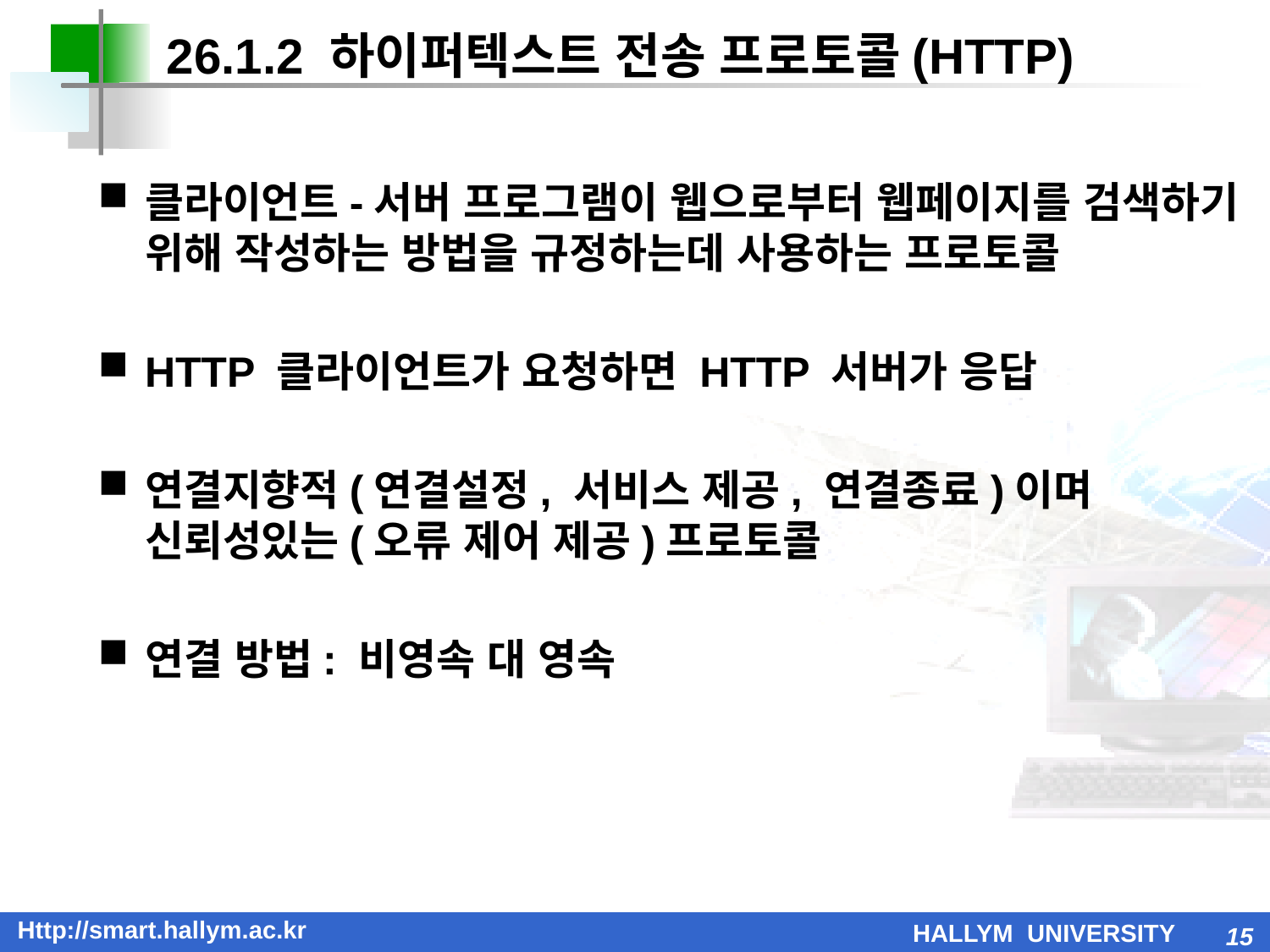

26.1.2 하이퍼텍스트 전송 프로토콜(HTTP)

클라이언트-서버 프로그램이 웹으로부터 웹페이지를 검색하기 위해 작성하는 방법을 규정하는데 사용하는 프로토콜

HTTP 클라이언트가 요청하면 HTTP 서버가 응답

연결지향적(연결설정, 서비스 제공, 연결종료)이며 신뢰성있는(오류 제어 제공)프로토콜

연결 방법: 비영속 대 영속

15